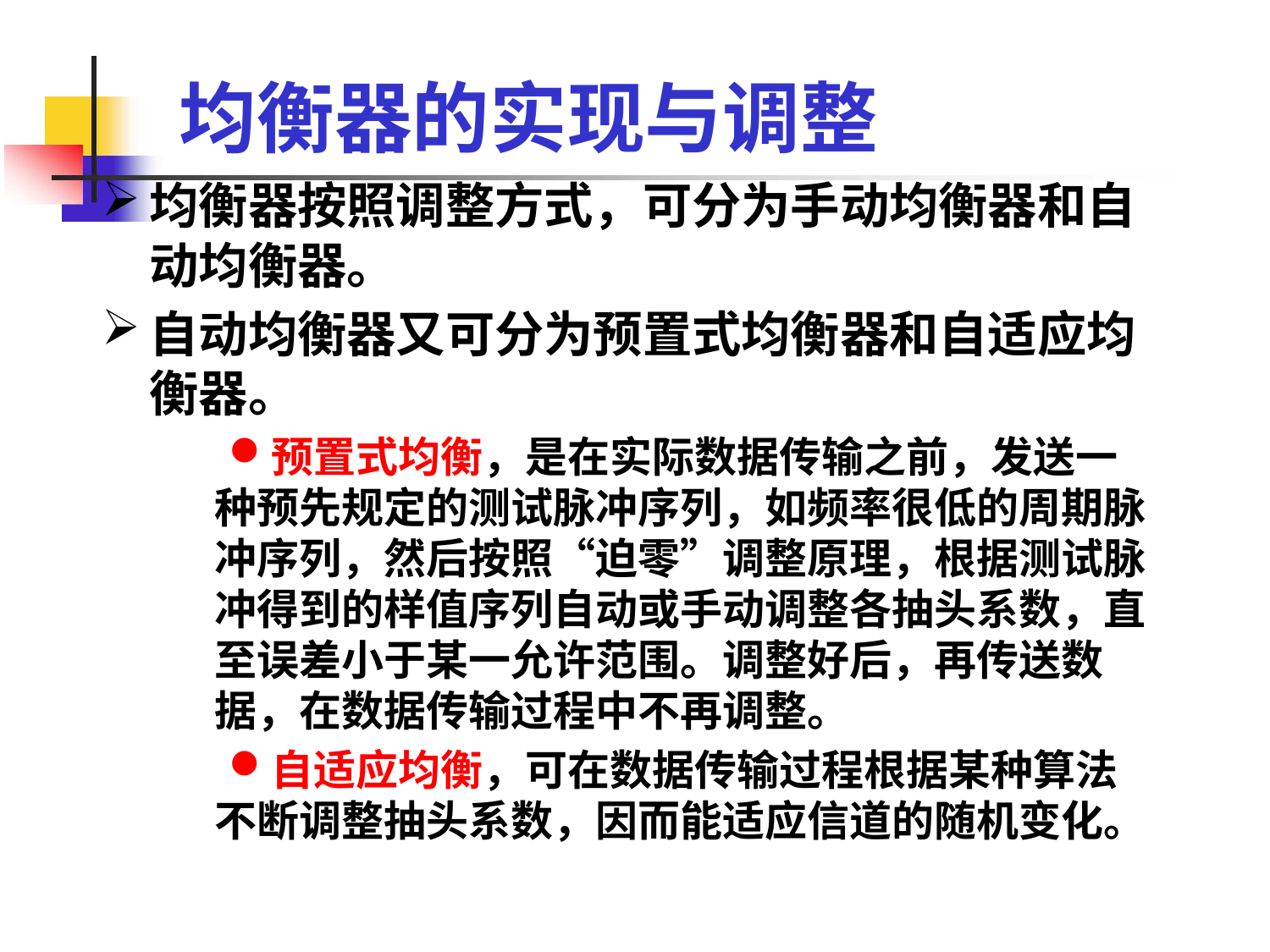

# 均衡器的实现与调整
均衡器按照调整方式，可分为手动均衡器和自动均衡器。
自动均衡器又可分为预置式均衡器和自适应均衡器。
预置式均衡，是在实际数据传输之前，发送一种预先规定的测试脉冲序列，如频率很低的周期脉冲序列，然后按照“迫零”调整原理，根据测试脉冲得到的样值序列自动或手动调整各抽头系数，直至误差小于某一允许范围。调整好后，再传送数据，在数据传输过程中不再调整。
自适应均衡，可在数据传输过程根据某种算法不断调整抽头系数，因而能适应信道的随机变化。